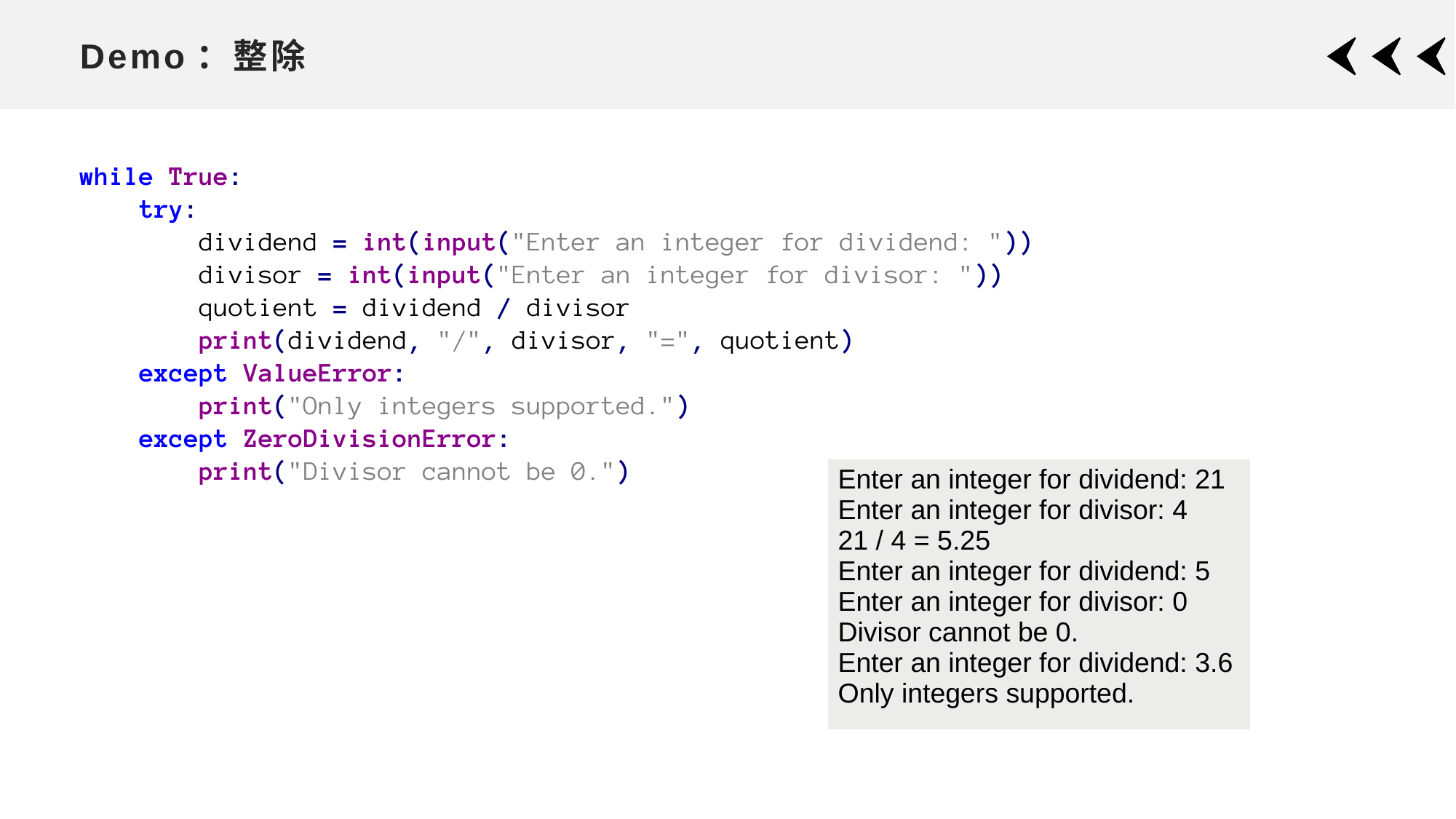

# Demo：整除
while True:
    try:
        dividend = int(input("Enter an integer for dividend: "))
        divisor = int(input("Enter an integer for divisor: "))
        quotient = dividend / divisor
        print(dividend, "/", divisor, "=", quotient)
    except ValueError:
        print("Only integers supported.")
    except ZeroDivisionError:
        print("Divisor cannot be 0.")
| Enter an integer for dividend: 21 Enter an integer for divisor: 4 21 / 4 = 5.25 Enter an integer for dividend: 5 Enter an integer for divisor: 0 Divisor cannot be 0. Enter an integer for dividend: 3.6 Only integers supported. |
| --- |